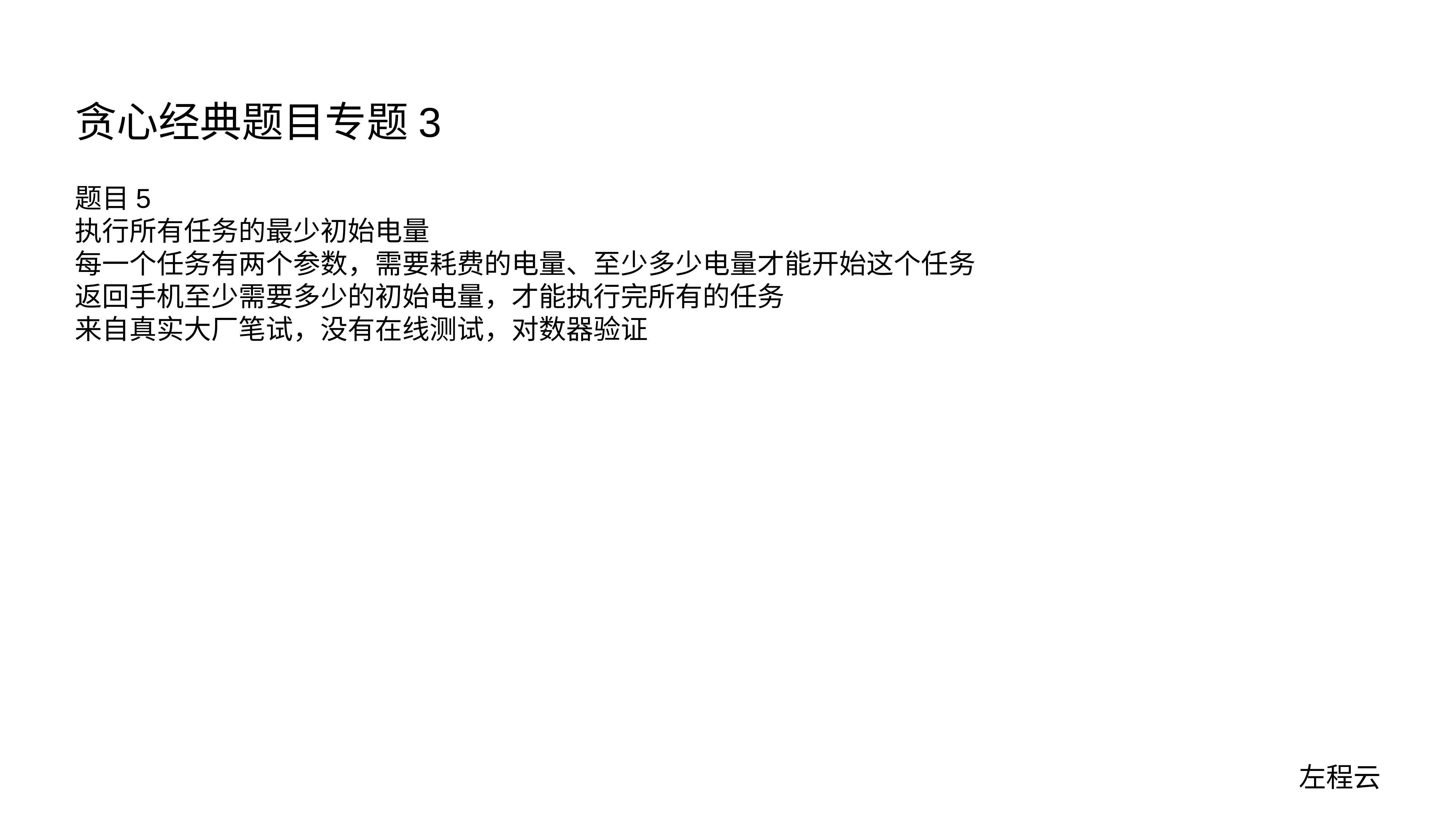

# 贪心经典题目专题3
题目5
执行所有任务的最少初始电量
每一个任务有两个参数，需要耗费的电量、至少多少电量才能开始这个任务
返回手机至少需要多少的初始电量，才能执行完所有的任务
来自真实大厂笔试，没有在线测试，对数器验证
左程云